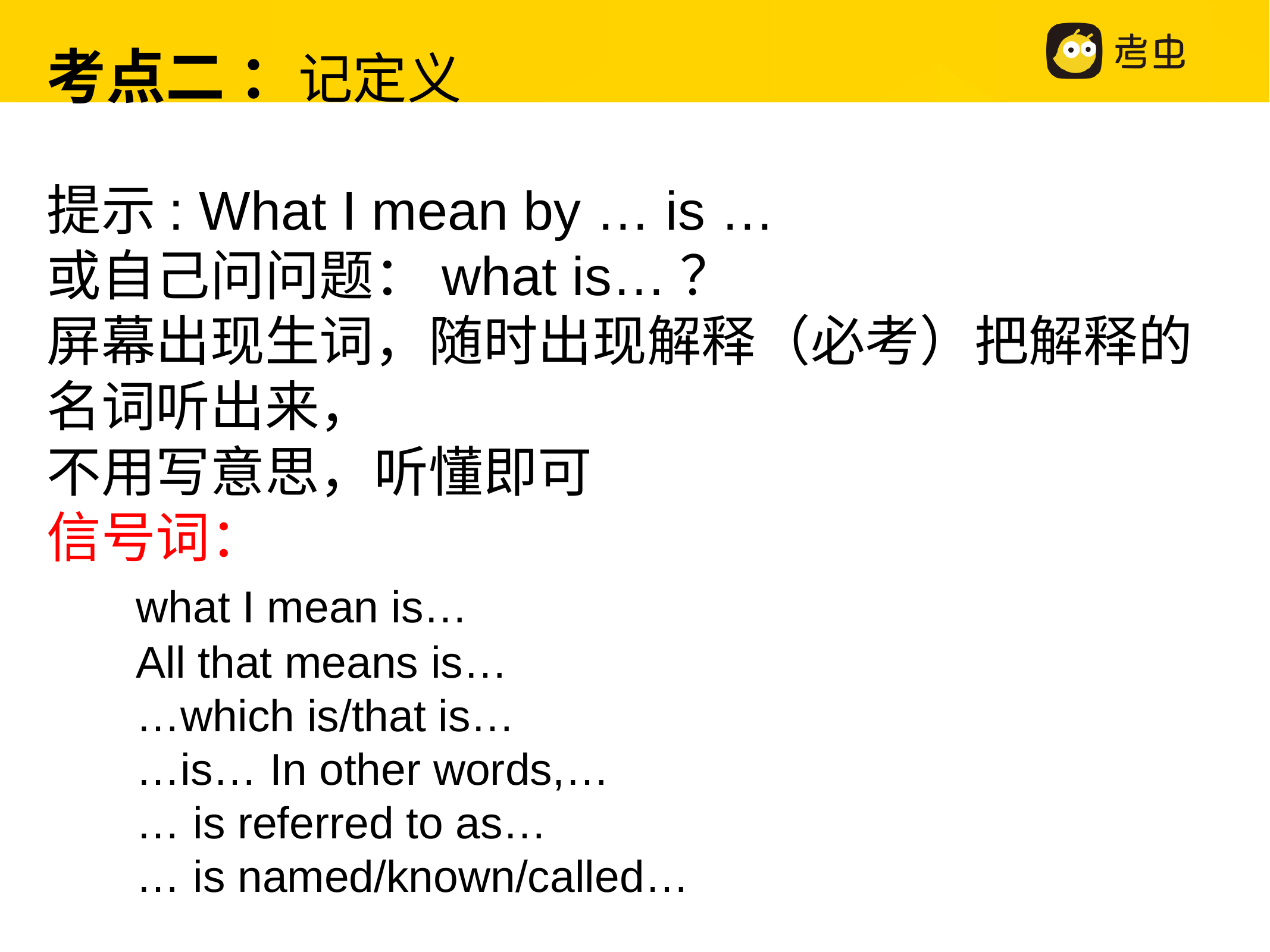

考点二 ：记定义

提示: What I mean by … is …
或自己问问题：what is…？
屏幕出现生词，随时出现解释（必考）把解释的名词听出来，
不用写意思，听懂即可
信号词：
	what I mean is…
	All that means is…
	…which is/that is…
	…is… In other words,…
	… is referred to as…
	… is named/known/called…